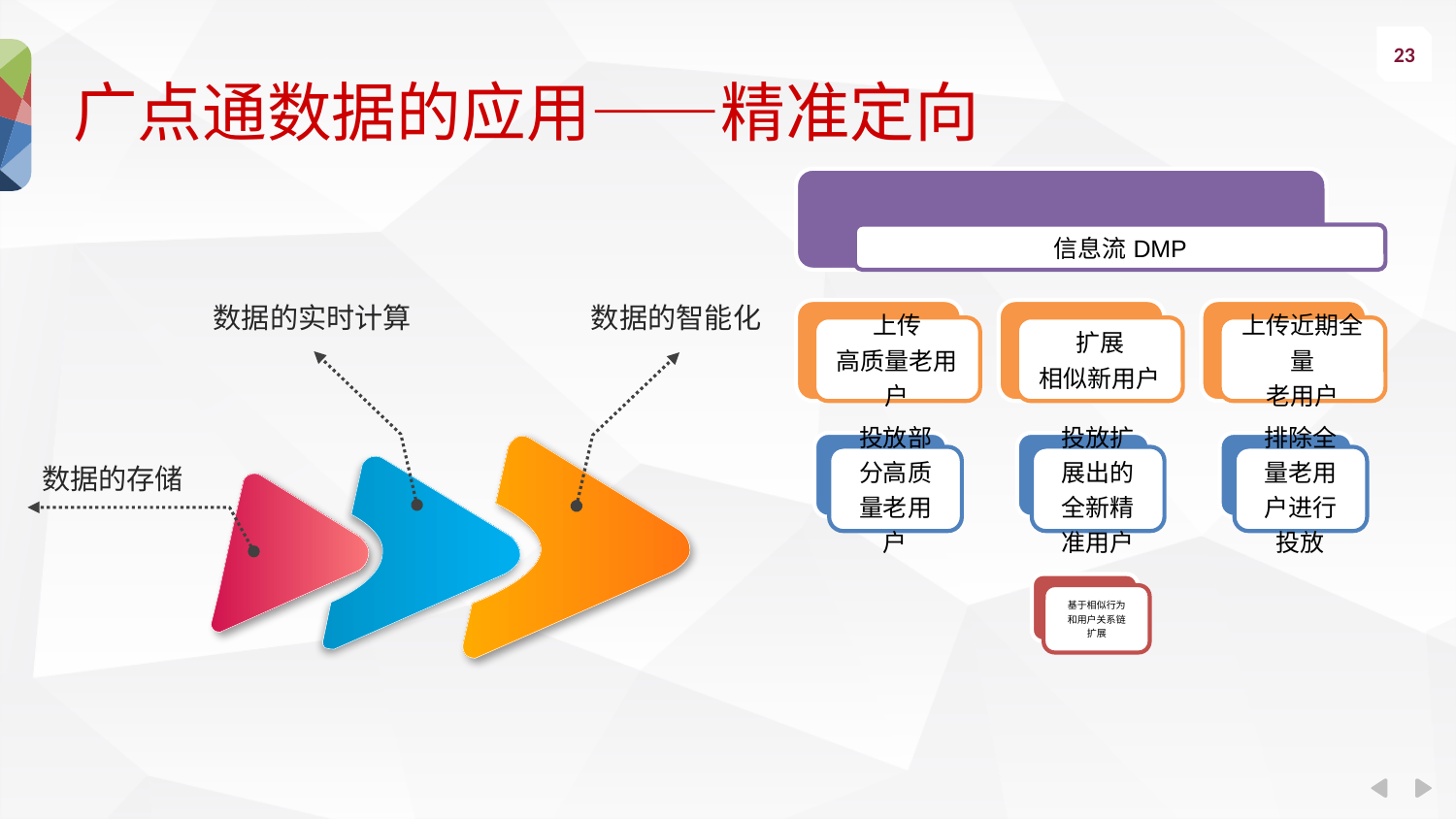

广点通数据的应用——精准定向
信息流DMP
上传
高质量老用户
扩展
相似新用户
上传近期全量
老用户
投放部分高质量老用户
投放扩展出的全新精准用户
排除全量老用户进行投放
基于相似行为和用户关系链扩展
数据的实时计算
数据的智能化

数据的存储